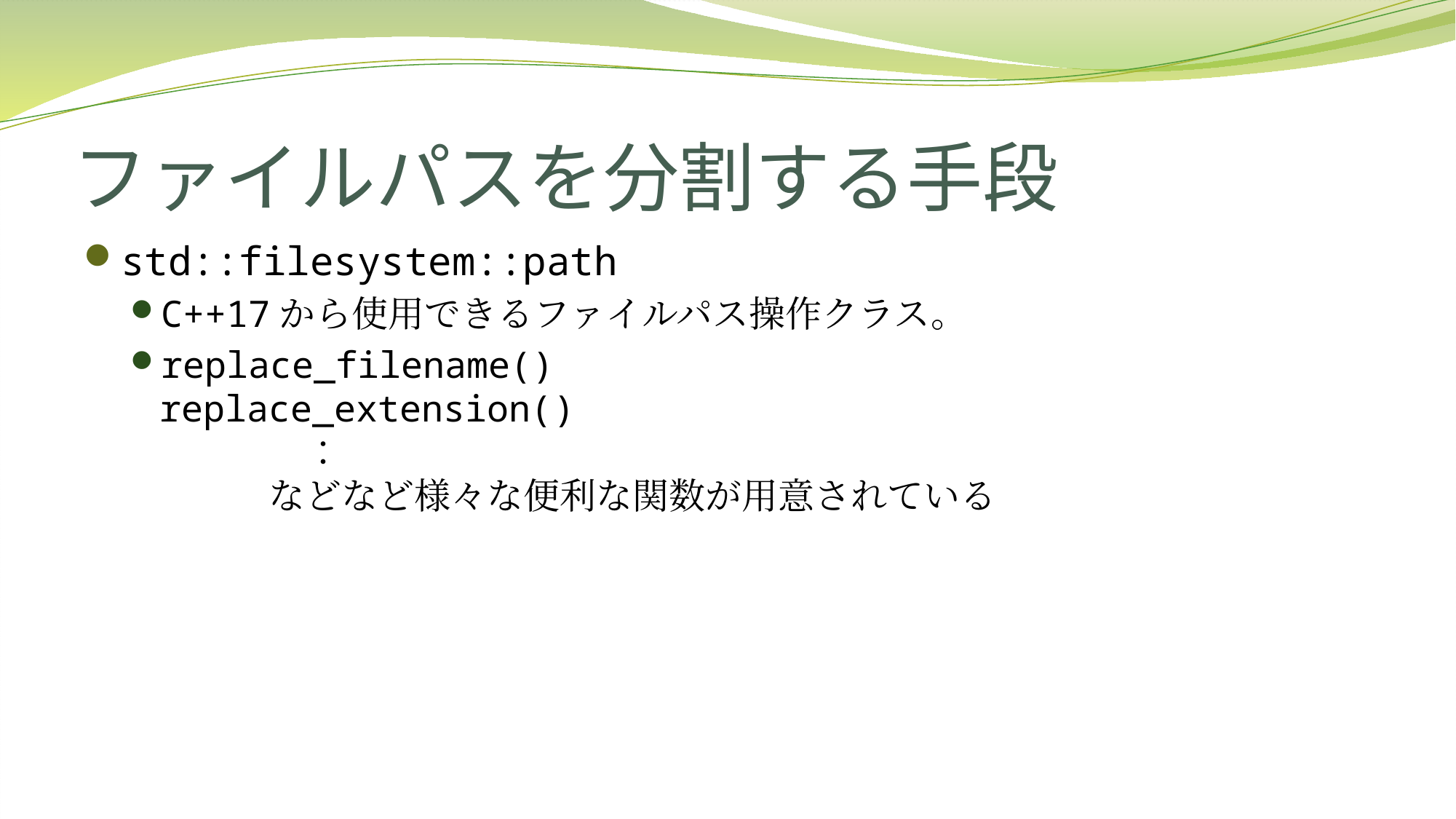

# ファイルパスを分割する手段
std::filesystem::path
C++17から使用できるファイルパス操作クラス。
replace_filename()
replace_extension()
　　　　：
　　　などなど様々な便利な関数が用意されている